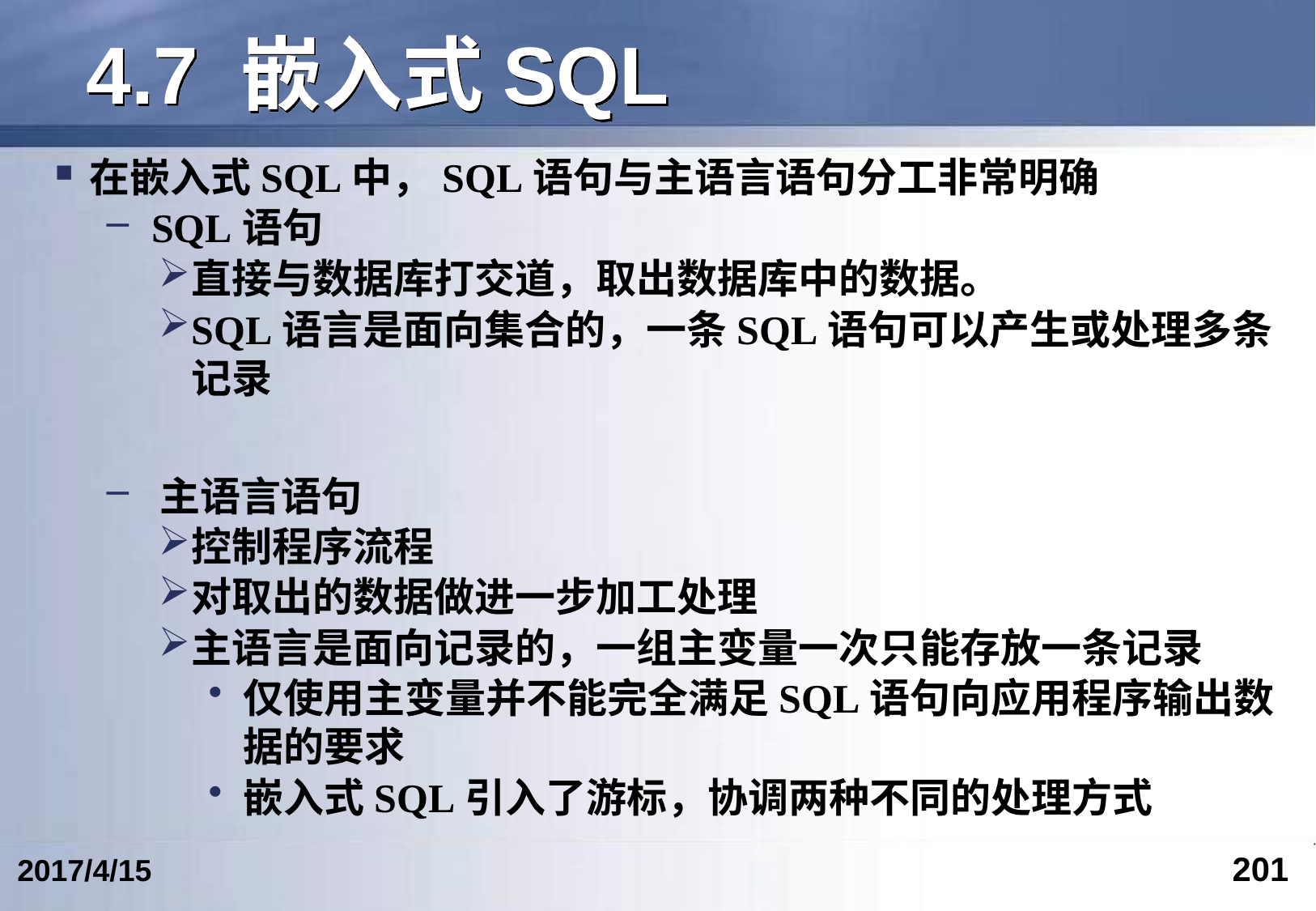

# 4.7 嵌入式SQL
在嵌入式SQL中，SQL语句与主语言语句分工非常明确
 SQL语句
直接与数据库打交道，取出数据库中的数据。
SQL语言是面向集合的，一条SQL语句可以产生或处理多条记录

 主语言语句
控制程序流程
对取出的数据做进一步加工处理
主语言是面向记录的，一组主变量一次只能存放一条记录
仅使用主变量并不能完全满足SQL语句向应用程序输出数据的要求
嵌入式SQL引入了游标，协调两种不同的处理方式
201
2017/4/15